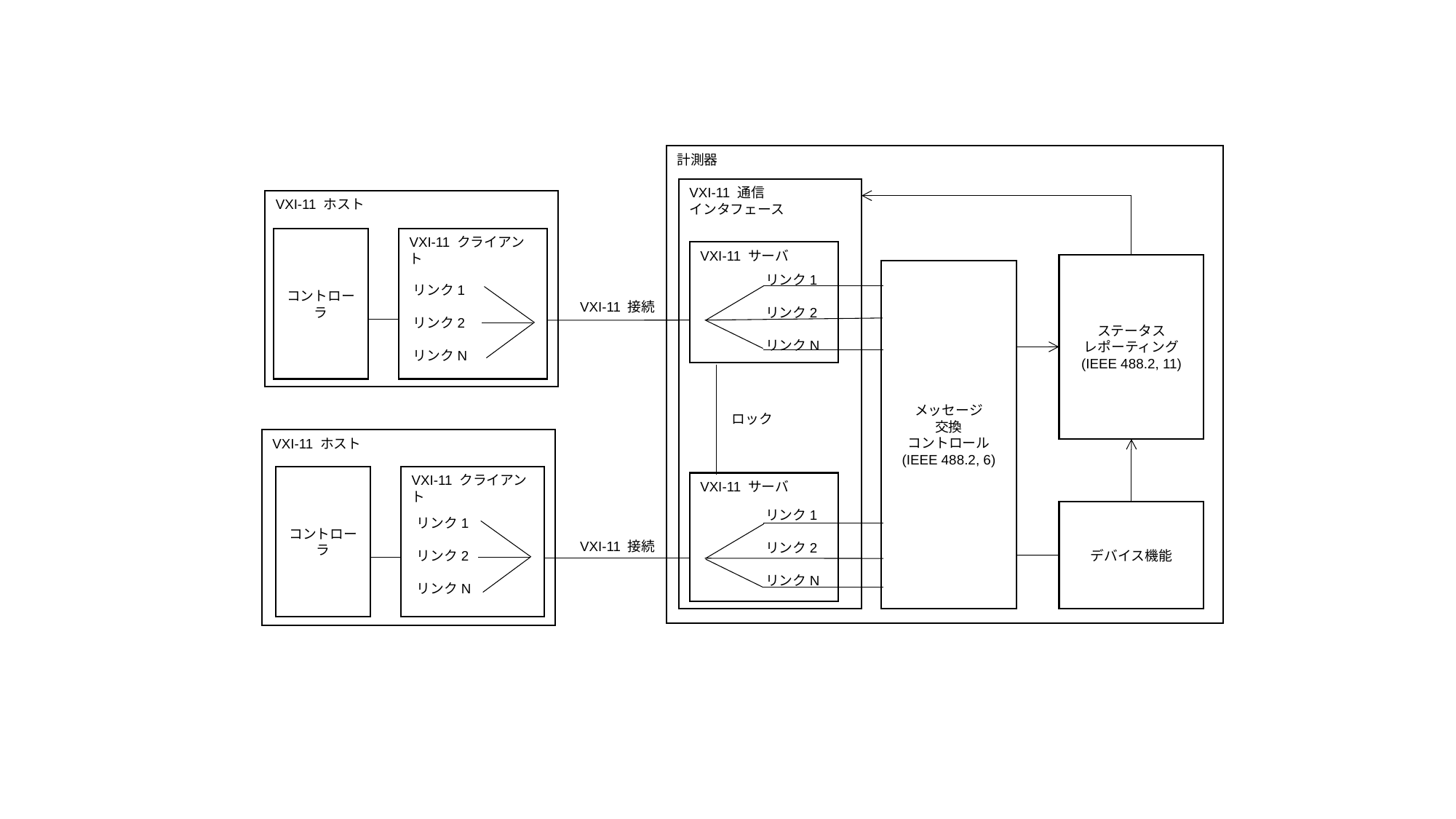

計測器
VXI-11 通信
インタフェース
VXI-11 ホスト
コントローラ
VXI-11 クライアント
VXI-11 サーバ
ステータス
レポーティング
(IEEE 488.2, 11)
メッセージ
交換
コントロール
(IEEE 488.2, 6)
リンク1

リンク2

リンクN
リンク1

リンク2

リンクN
VXI-11 接続
ロック
VXI-11 ホスト
コントローラ
VXI-11 クライアント
VXI-11 サーバ
リンク1

リンク2

リンクN
デバイス機能
リンク1

リンク2

リンクN
VXI-11 接続